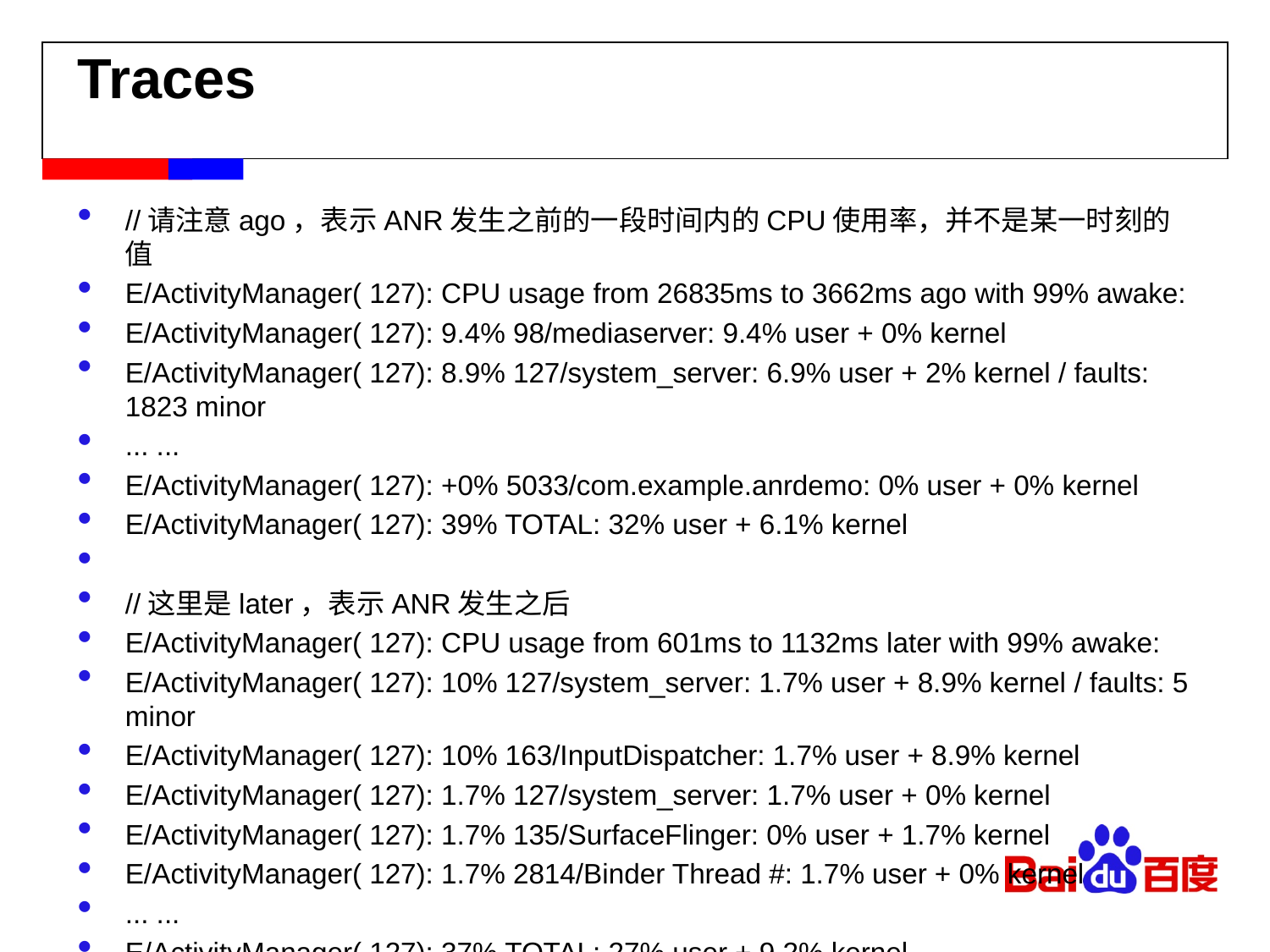

# Traces
//请注意ago，表示ANR发生之前的一段时间内的CPU使用率，并不是某一时刻的值
E/ActivityManager( 127): CPU usage from 26835ms to 3662ms ago with 99% awake:
E/ActivityManager( 127): 9.4% 98/mediaserver: 9.4% user + 0% kernel
E/ActivityManager( 127): 8.9% 127/system_server: 6.9% user + 2% kernel / faults: 1823 minor
... ...
E/ActivityManager( 127): +0% 5033/com.example.anrdemo: 0% user + 0% kernel
E/ActivityManager( 127): 39% TOTAL: 32% user + 6.1% kernel

//这里是later，表示ANR发生之后
E/ActivityManager( 127): CPU usage from 601ms to 1132ms later with 99% awake:
E/ActivityManager( 127): 10% 127/system_server: 1.7% user + 8.9% kernel / faults: 5 minor
E/ActivityManager( 127): 10% 163/InputDispatcher: 1.7% user + 8.9% kernel
E/ActivityManager( 127): 1.7% 127/system_server: 1.7% user + 0% kernel
E/ActivityManager( 127): 1.7% 135/SurfaceFlinger: 0% user + 1.7% kernel
E/ActivityManager( 127): 1.7% 2814/Binder Thread #: 1.7% user + 0% kernel
... ...
E/ActivityManager( 127): 37% TOTAL: 27% user + 9.2% kernel